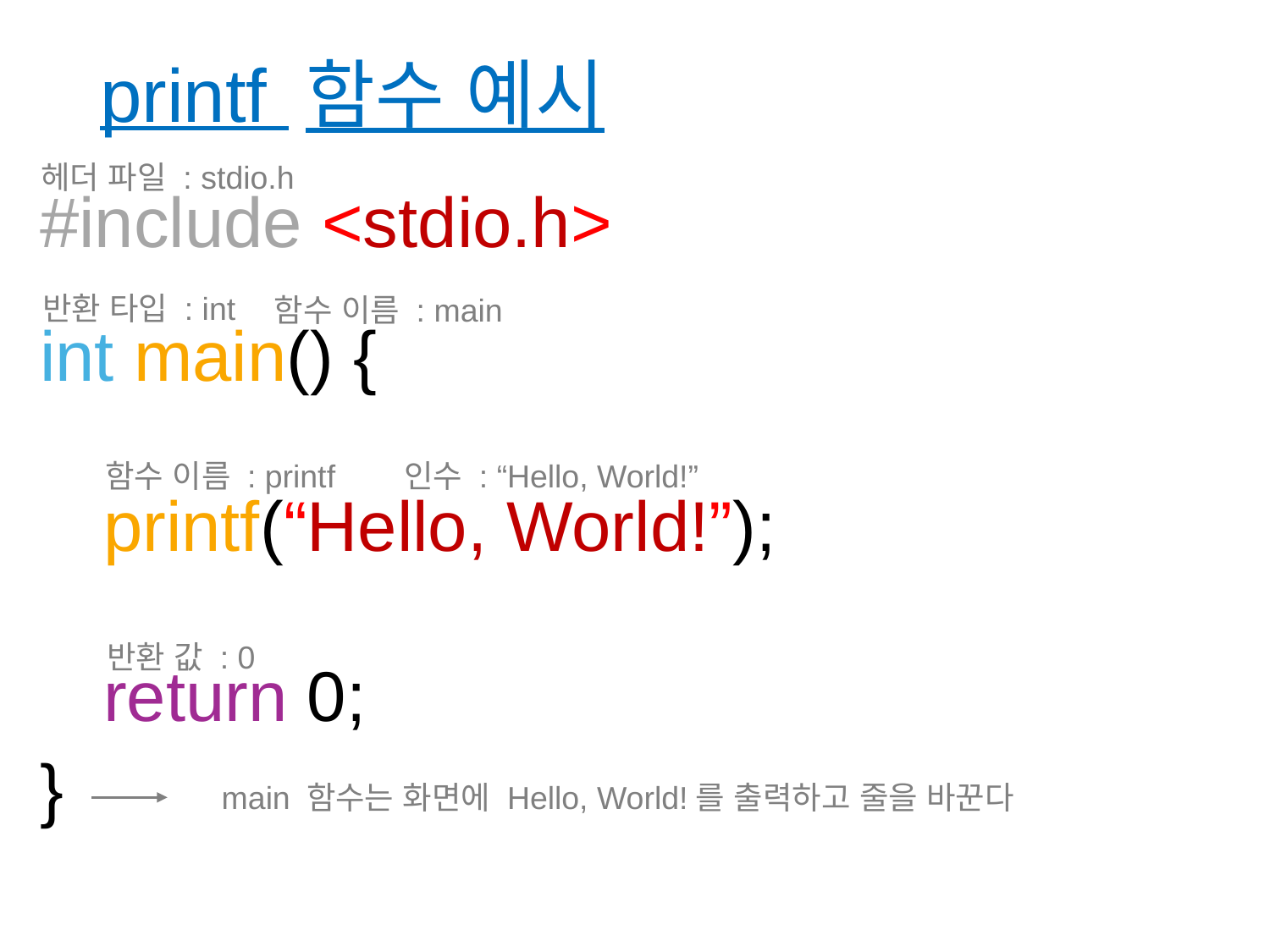

# printf 함수 예시
헤더 파일 : stdio.h
#include <stdio.h>

int main() {

printf(“Hello, World!”);

return 0;
}
반환 타입 : int
함수 이름 : main
함수 이름 : printf
인수 : “Hello, World!”
반환 값 : 0
main 함수는 화면에 Hello, World!를 출력하고 줄을 바꾼다
C (2025)
14